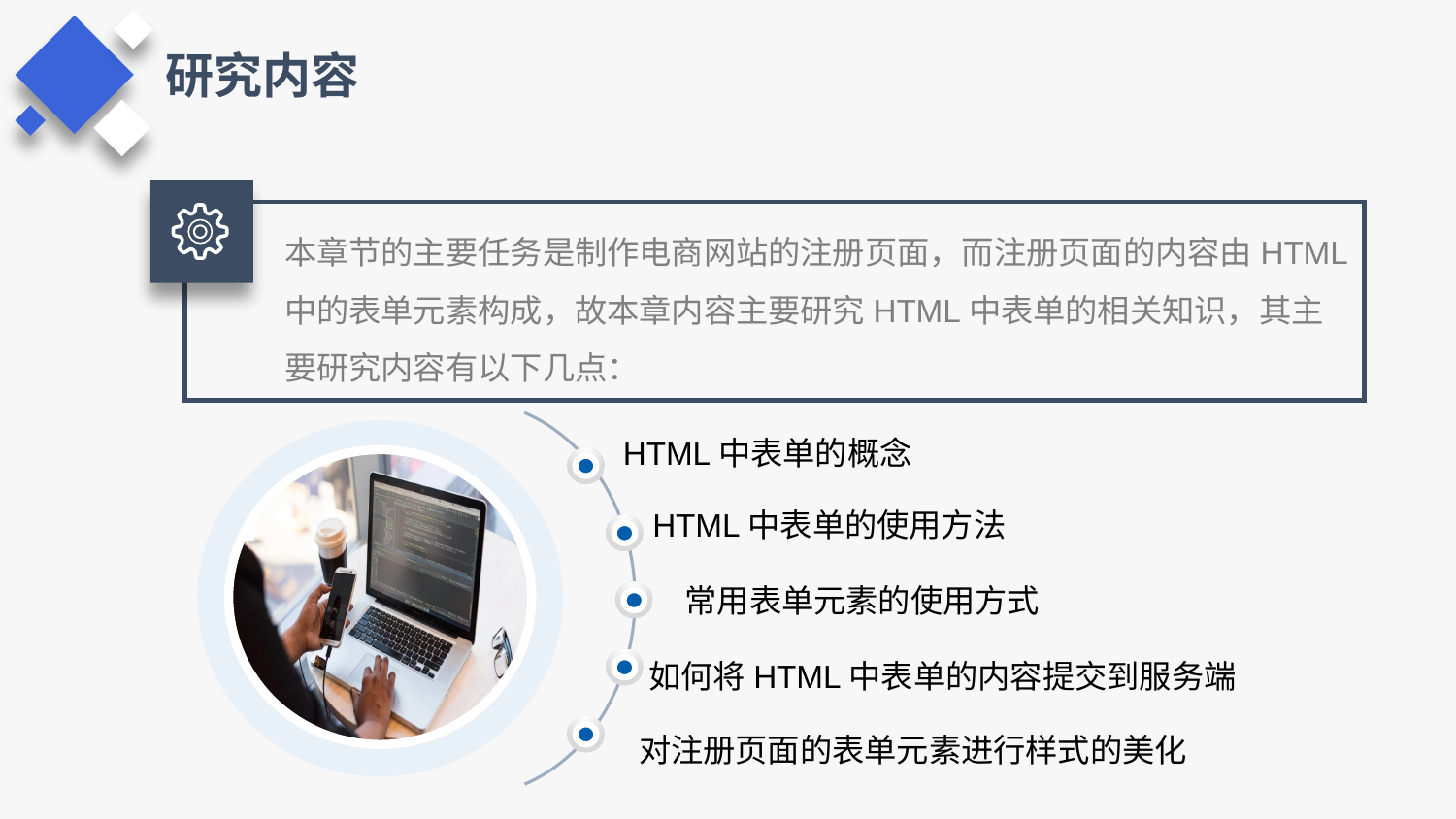

研究内容

本章节的主要任务是制作电商网站的注册页面，而注册页面的内容由HTML中的表单元素构成，故本章内容主要研究HTML中表单的相关知识，其主要研究内容有以下几点：

HTML中表单的概念

HTML中表单的使用方法

常用表单元素的使用方式

如何将HTML中表单的内容提交到服务端

对注册页面的表单元素进行样式的美化